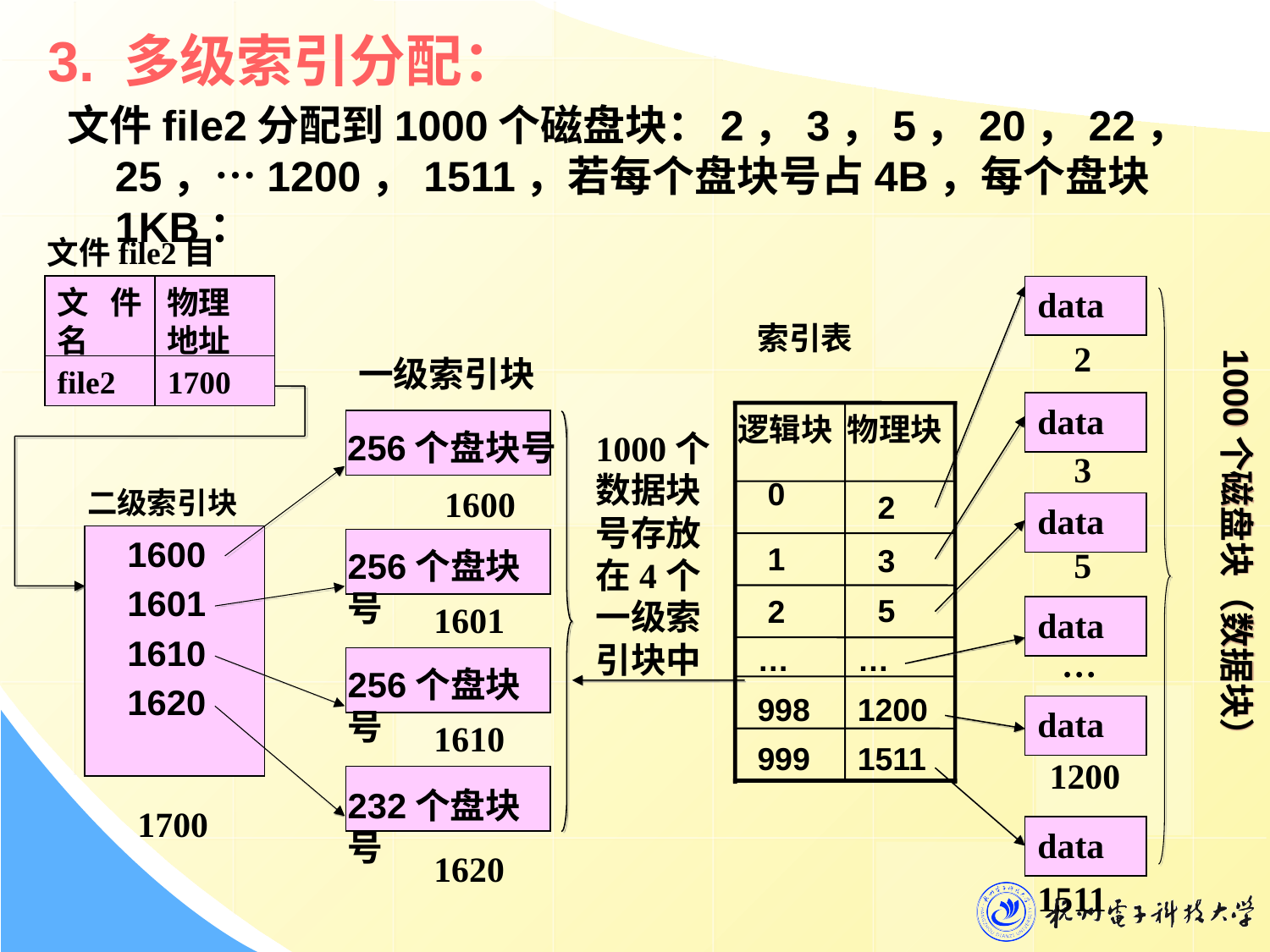

3. 多级索引分配：
文件file2分配到1000个磁盘块：2，3，5，20，22，25，…1200，1511，若每个盘块号占4B，每个盘块1KB：
文件file2目录项
文件名
物理
地址
file2
1700

data

2
1000个磁盘块（数据块）
data
3
data
5
data
…
data
1200
data
1511

索引表

逻辑块

物理块

0

2

1
3
5

2
…
…

998
1200

999
1511

一级索引块

256个盘块号
1000个数据块号存放在4个一级索引块中
1600

256个盘块号
1601

256个盘块号

1610

232个盘块号
1620

二级索引块

1600
1601
1610
1620

1700